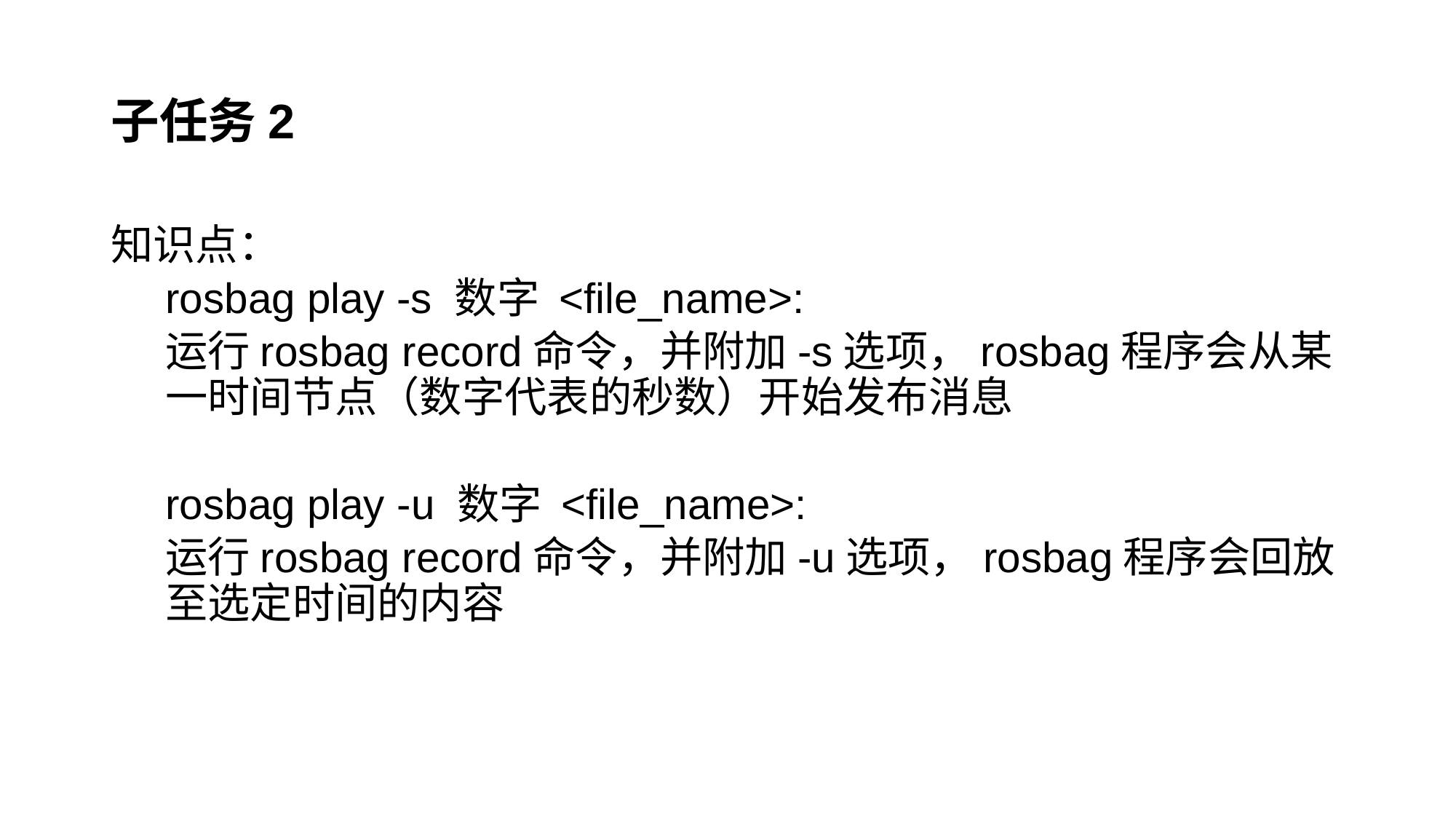

# 子任务2
知识点：
rosbag play -s 数字 <file_name>:
运行rosbag record命令，并附加-s选项，rosbag程序会从某一时间节点（数字代表的秒数）开始发布消息

rosbag play -u 数字 <file_name>:
运行rosbag record命令，并附加-u选项，rosbag程序会回放至选定时间的内容